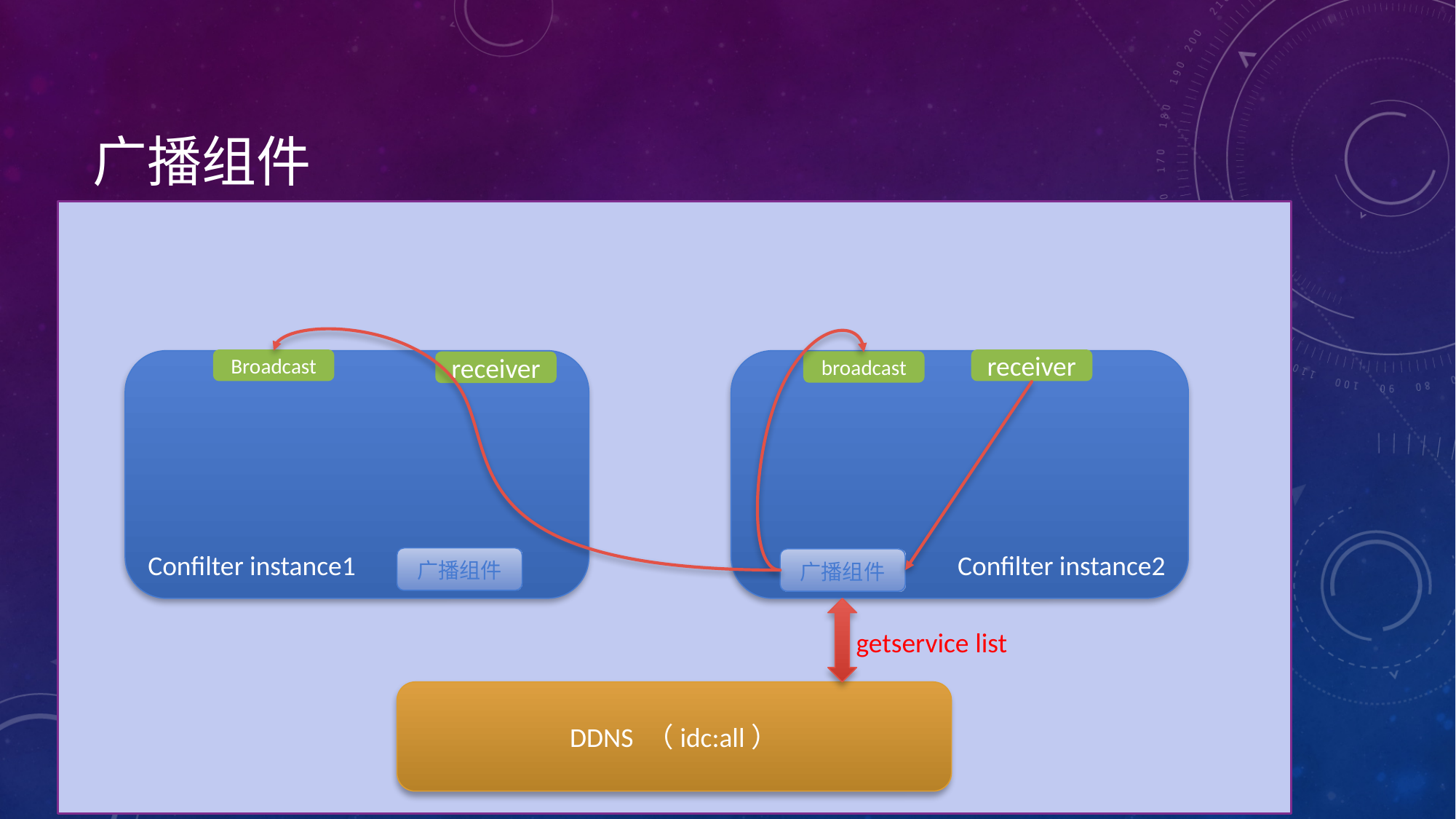

# 广播组件

Confilter instance1
Broadcast
Confilter instance2
receiver
broadcast
receiver
广播组件
广播组件

getservice list
DDNS （idc:all）